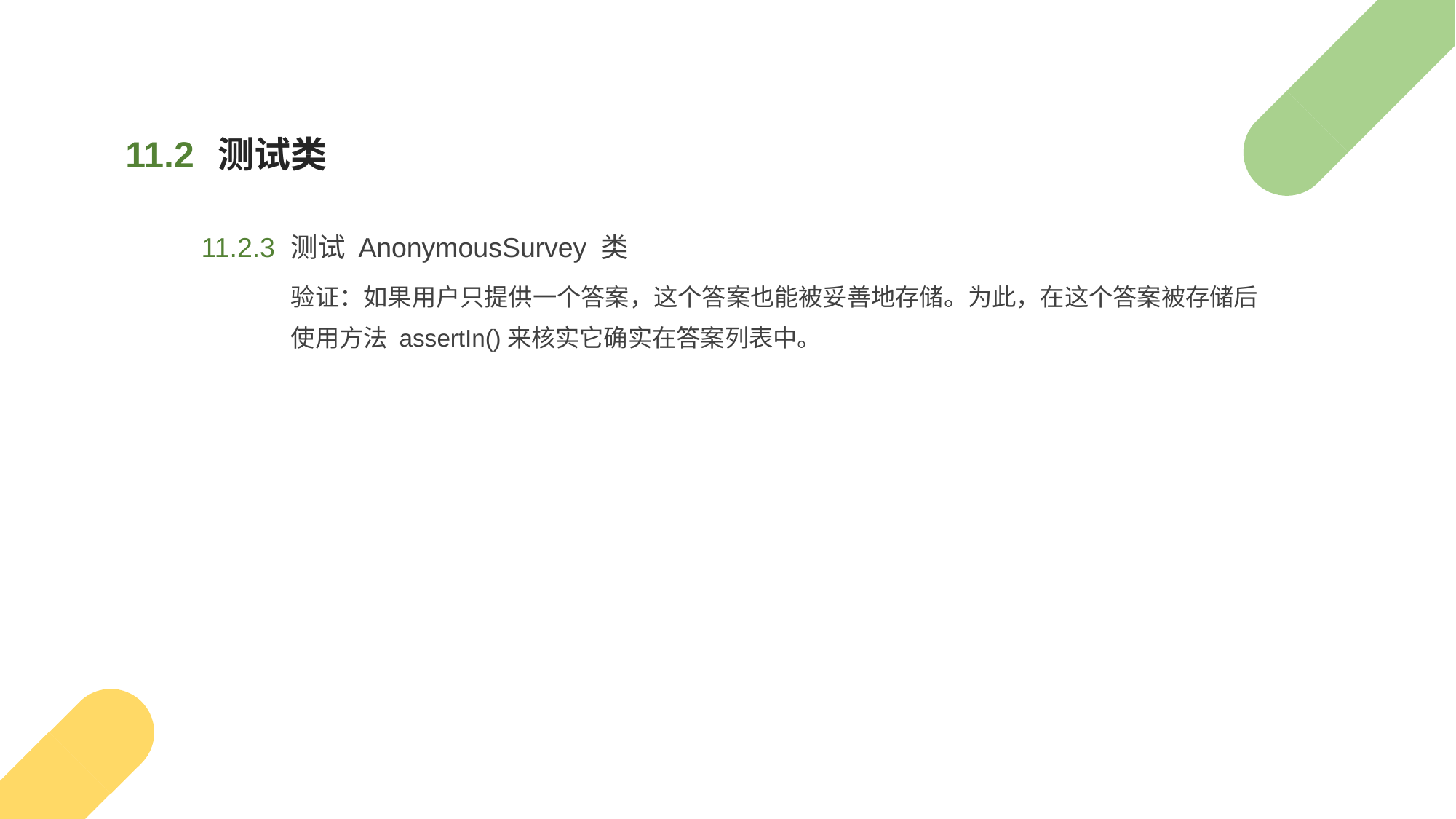

测试类
11.2
测试 AnonymousSurvey 类
11.2.3
验证：如果用户只提供一个答案，这个答案也能被妥善地存储。为此，在这个答案被存储后
使用方法 assertIn()来核实它确实在答案列表中。